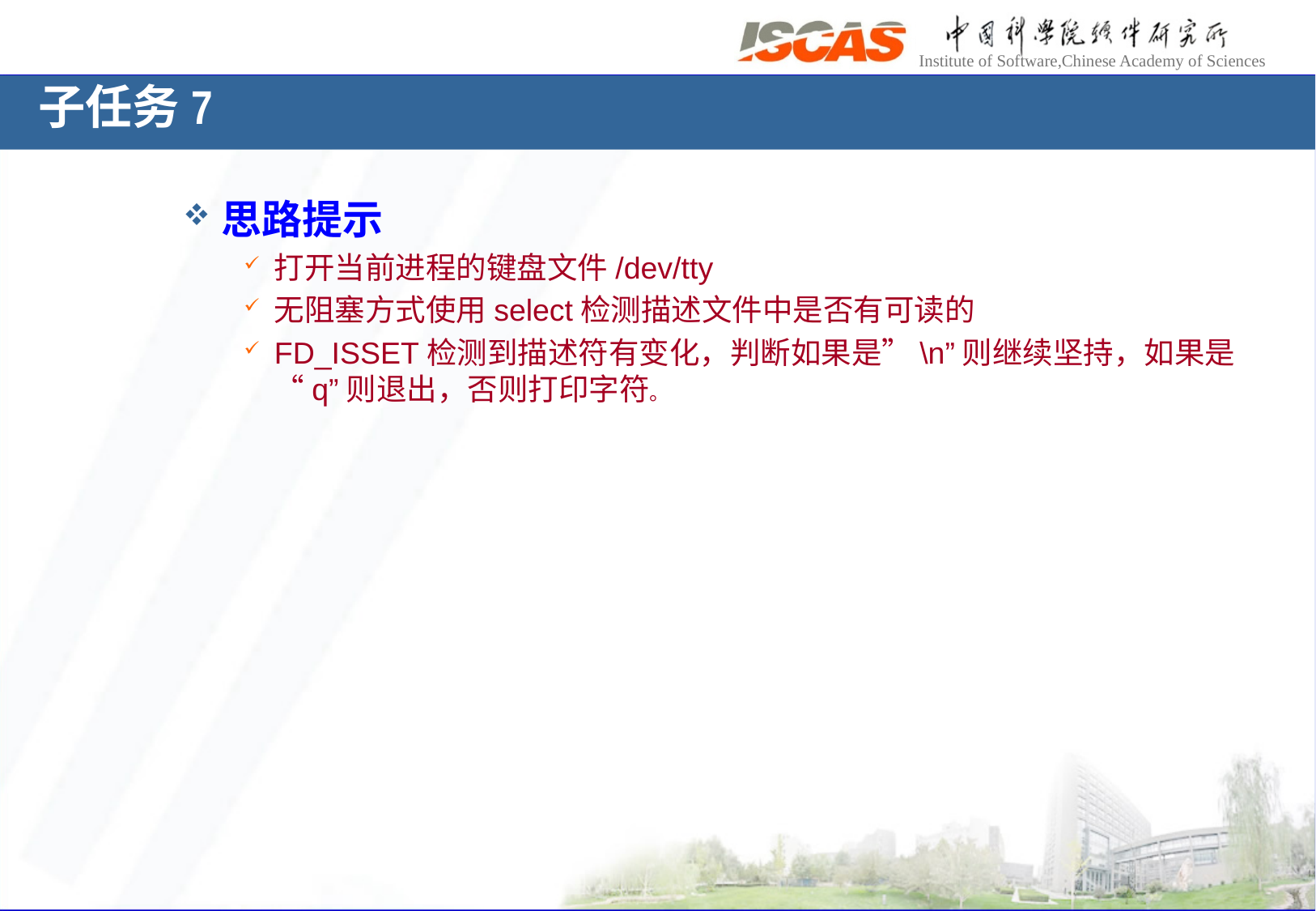

子任务7
思路提示
打开当前进程的键盘文件/dev/tty
无阻塞方式使用select检测描述文件中是否有可读的
FD_ISSET检测到描述符有变化，判断如果是”\n”则继续坚持，如果是“q”则退出，否则打印字符。